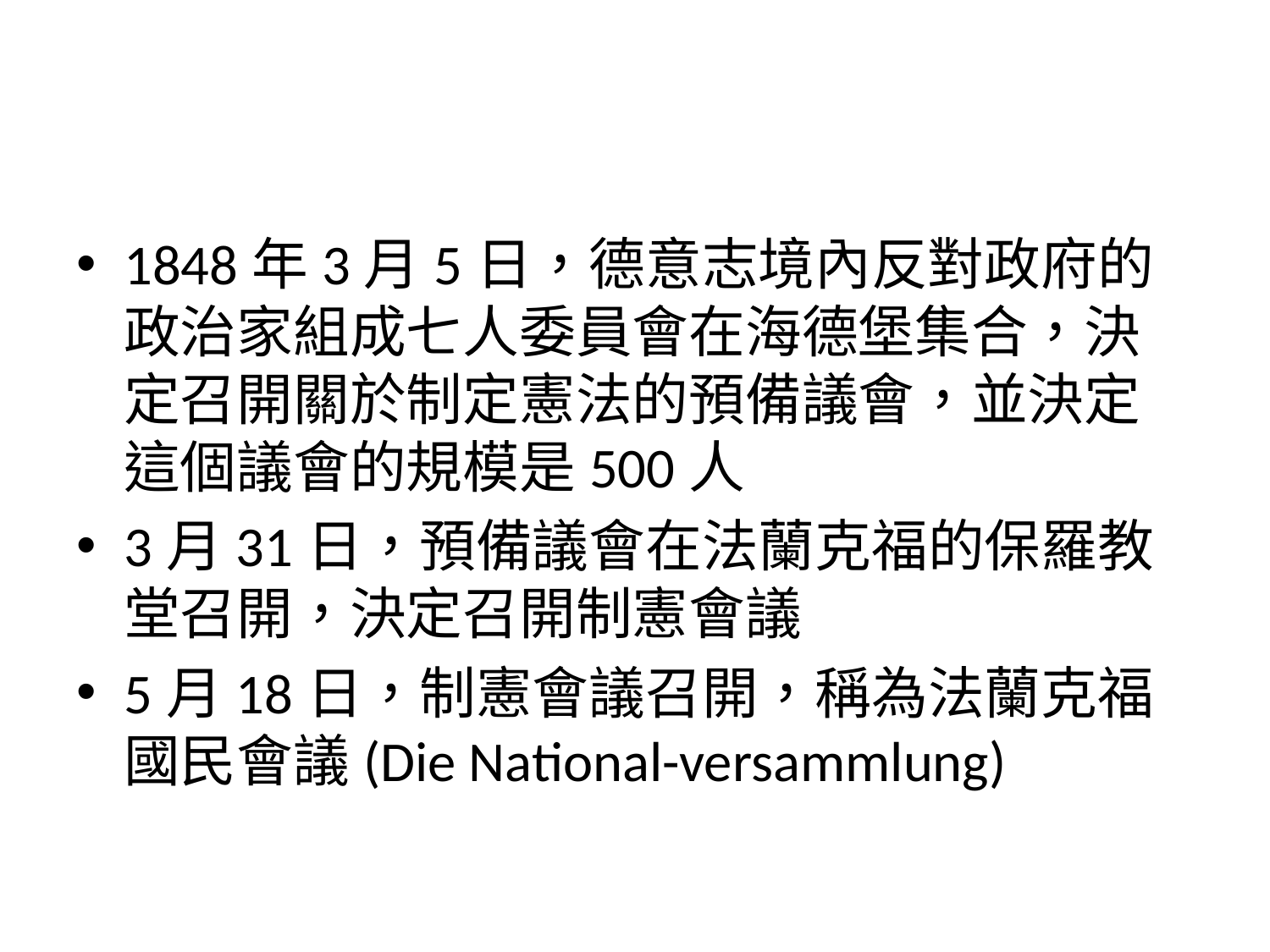

#
1848年3月5日，德意志境內反對政府的政治家組成七人委員會在海德堡集合，決定召開關於制定憲法的預備議會，並決定這個議會的規模是500人
3月31日，預備議會在法蘭克福的保羅教堂召開，決定召開制憲會議
5月18日，制憲會議召開，稱為法蘭克福國民會議(Die National-versammlung)